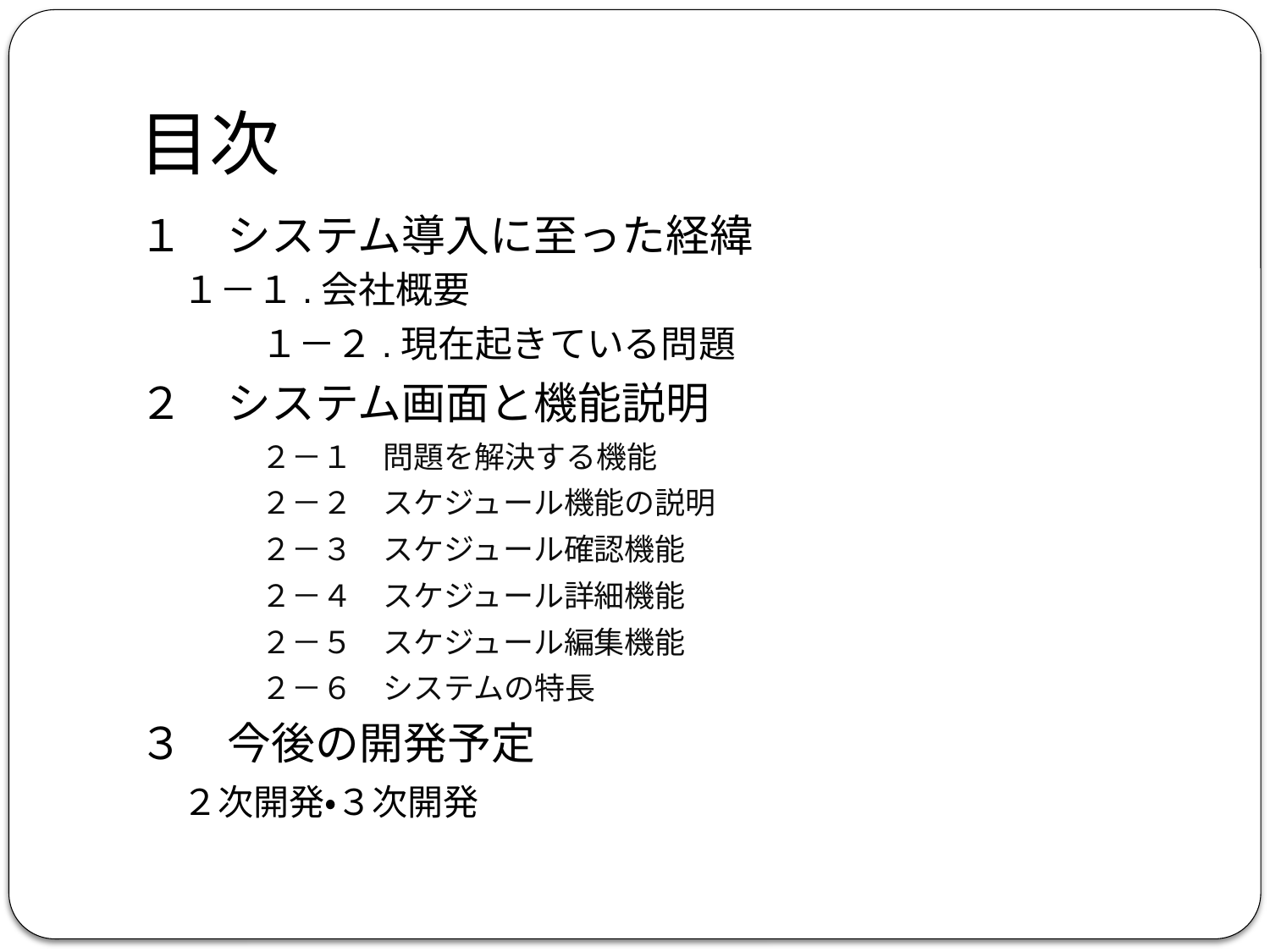

# 目次
１　システム導入に至った経緯
	１－１.会社概要
	１－２.現在起きている問題
２　システム画面と機能説明
	２－１　問題を解決する機能
	２－２　スケジュール機能の説明
	２－３　スケジュール確認機能
	２－４　スケジュール詳細機能
	２－５　スケジュール編集機能
	２－６　システムの特長
３　今後の開発予定
	２次開発・３次開発